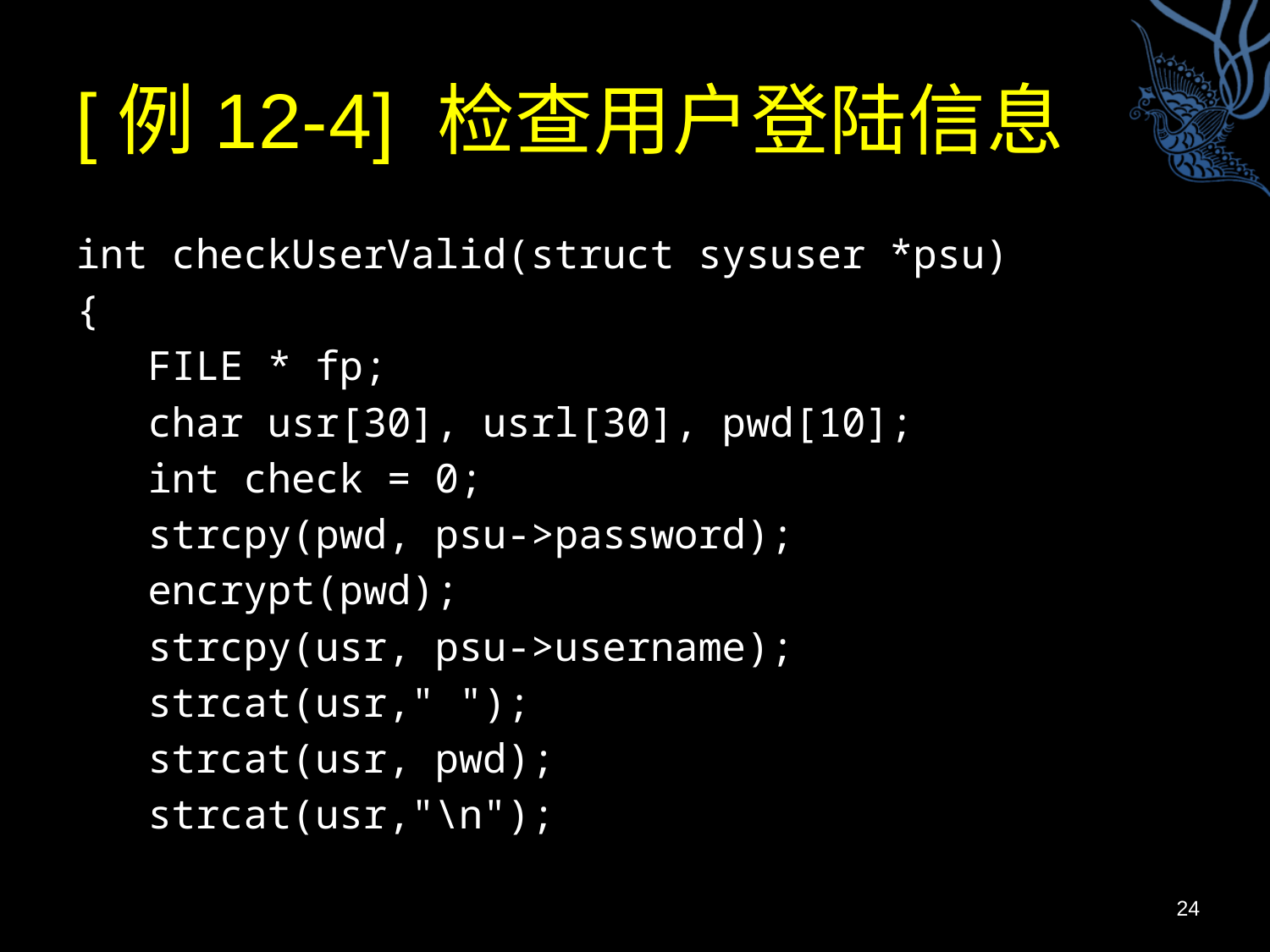

# [例12-4] 检查用户登陆信息
int checkUserValid(struct sysuser *psu)
{
   FILE * fp;
   char usr[30], usrl[30], pwd[10];
   int check = 0;
   strcpy(pwd, psu->password);
   encrypt(pwd);
   strcpy(usr, psu->username);
   strcat(usr," ");
   strcat(usr, pwd);
   strcat(usr,"\n");
24